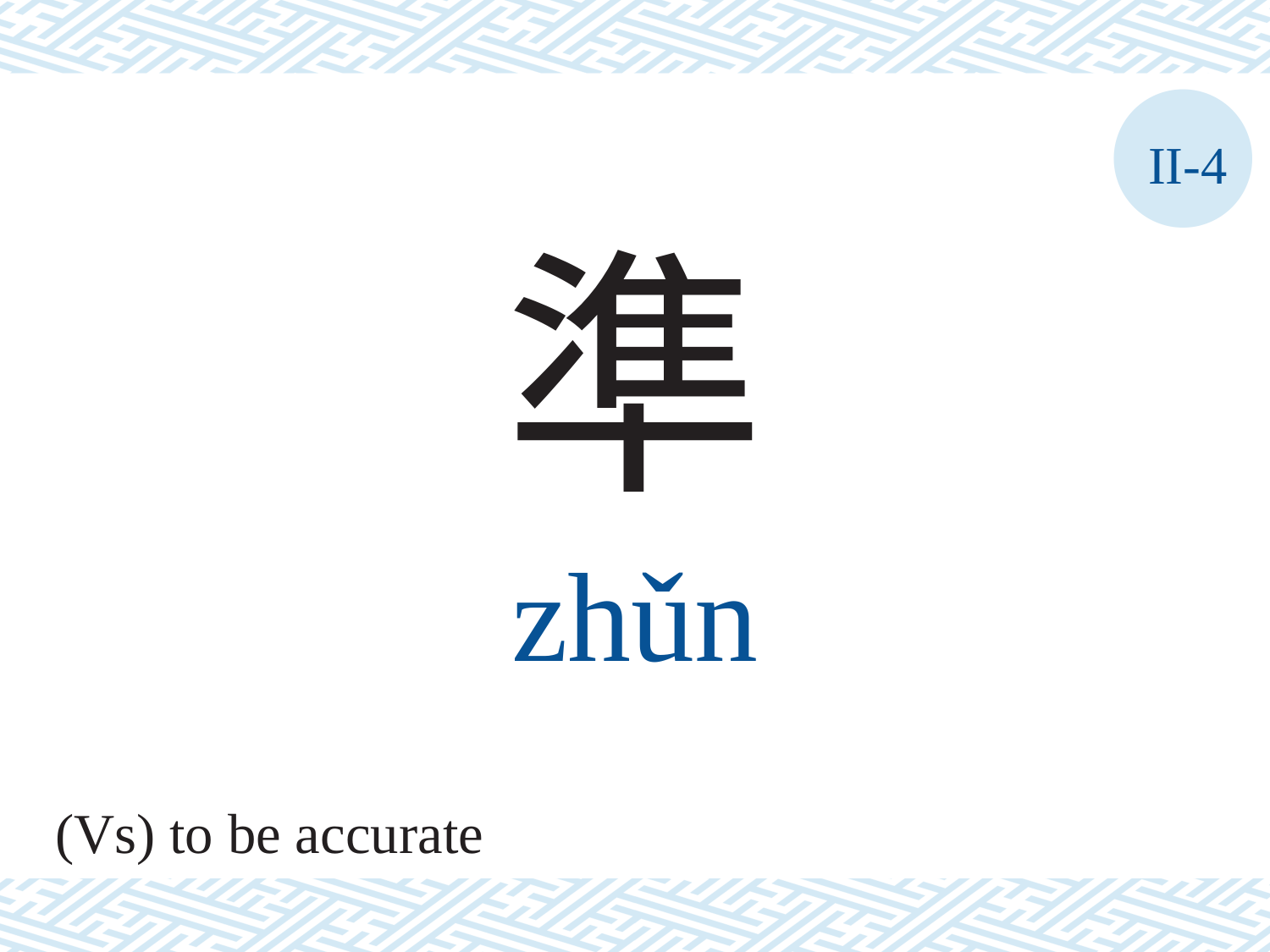

II-4
準
zhǔn
(Vs) to be accurate